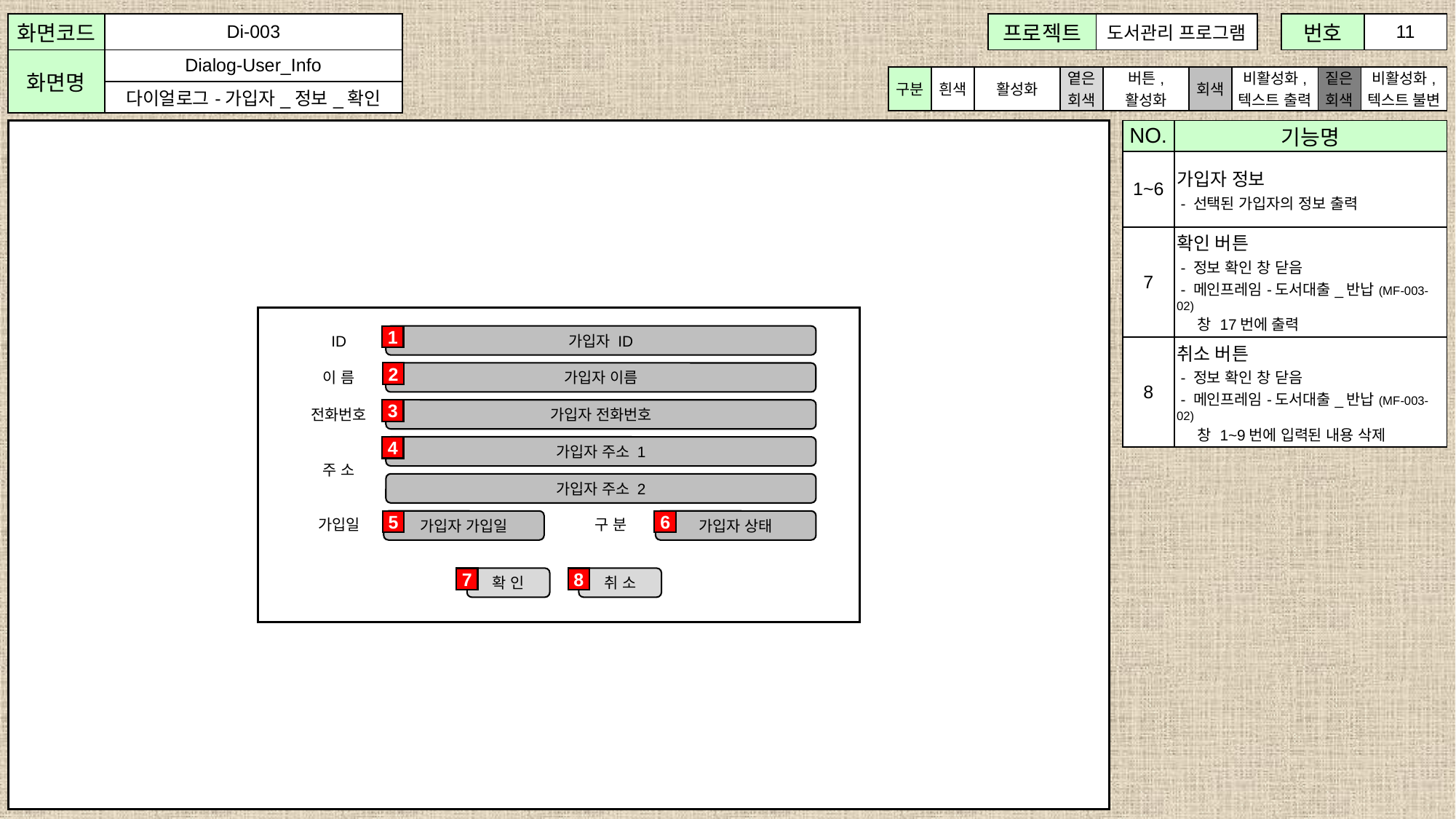

| 화면코드 | Di-003 |
| --- | --- |
| 화면명 | Dialog-User\_Info |
|  | 다이얼로그-가입자\_정보\_확인 |
| 프로젝트 | 도서관리 프로그램 |
| --- | --- |
| 번호 | 11 |
| --- | --- |
| 구분 | 흰색 | 활성화 | 옅은 회색 | 버튼, 활성화 | 회색 | 비활성화, 텍스트 출력 | 짙은 회색 | 비활성화, 텍스트 불변 |
| --- | --- | --- | --- | --- | --- | --- | --- | --- |

| NO. | 기능명 |
| --- | --- |
| 1~6 | 가입자 정보 - 선택된 가입자의 정보 출력 |
| 7 | 확인 버튼 - 정보 확인 창 닫음 - 메인프레임-도서대출\_반납(MF-003-02) 창 17번에 출력 |
| 8 | 취소 버튼 - 정보 확인 창 닫음 - 메인프레임-도서대출\_반납(MF-003-02) 창 1~9번에 입력된 내용 삭제 |

ID
1
가입자 ID
이 름
2
가입자 이름
전화번호
3
가입자 전화번호
4
가입자 주소 1
주 소
가입자 주소 2
가입일
5
가입자 가입일
구 분
6
가입자 상태
확 인
취 소
7
8